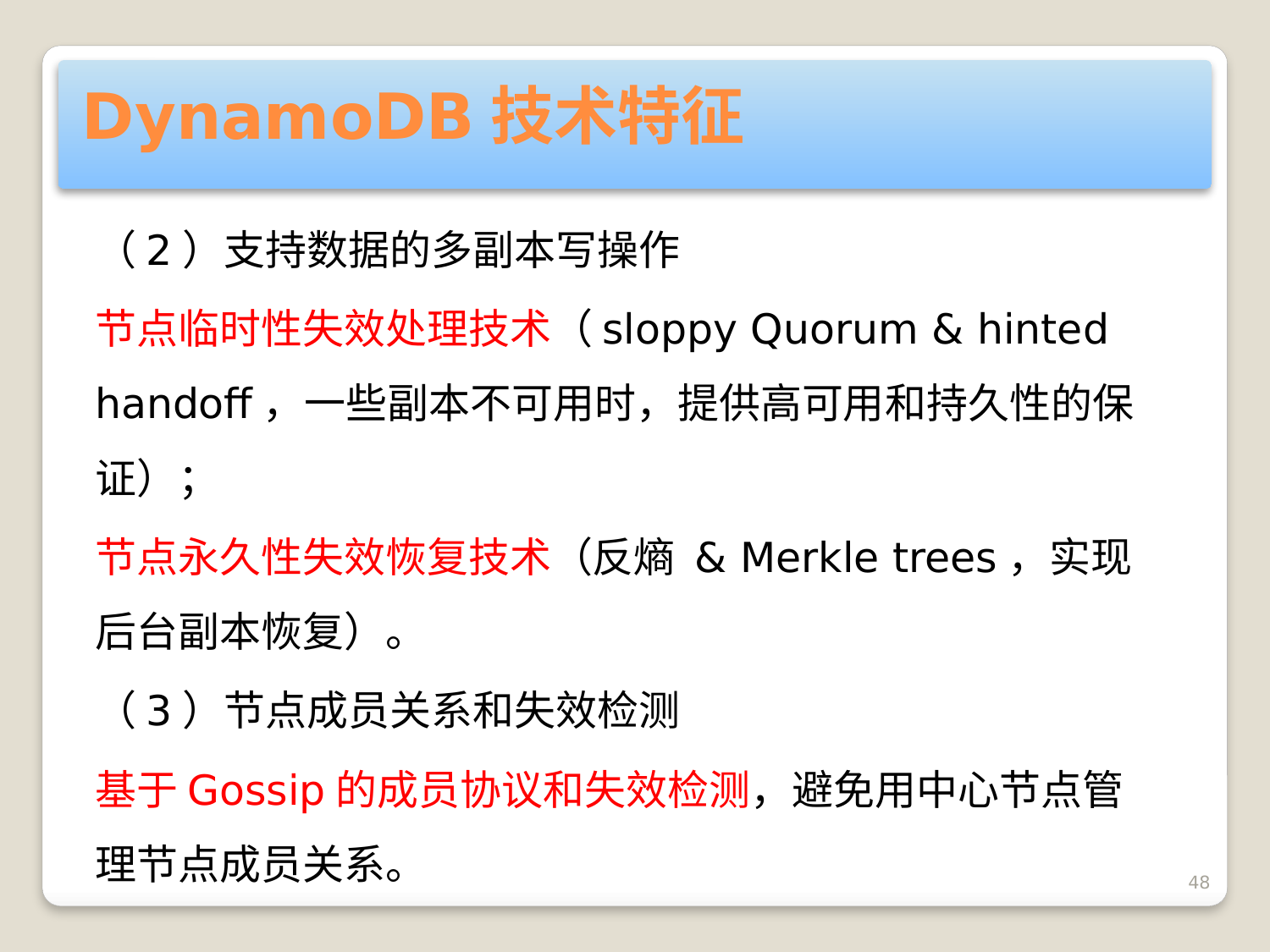

# DynamoDB技术特征
（2）支持数据的多副本写操作
节点临时性失效处理技术（sloppy Quorum & hinted handoff，一些副本不可用时，提供高可用和持久性的保证）；
节点永久性失效恢复技术（反熵 & Merkle trees，实现后台副本恢复）。
（3）节点成员关系和失效检测
基于Gossip的成员协议和失效检测，避免用中心节点管理节点成员关系。
48